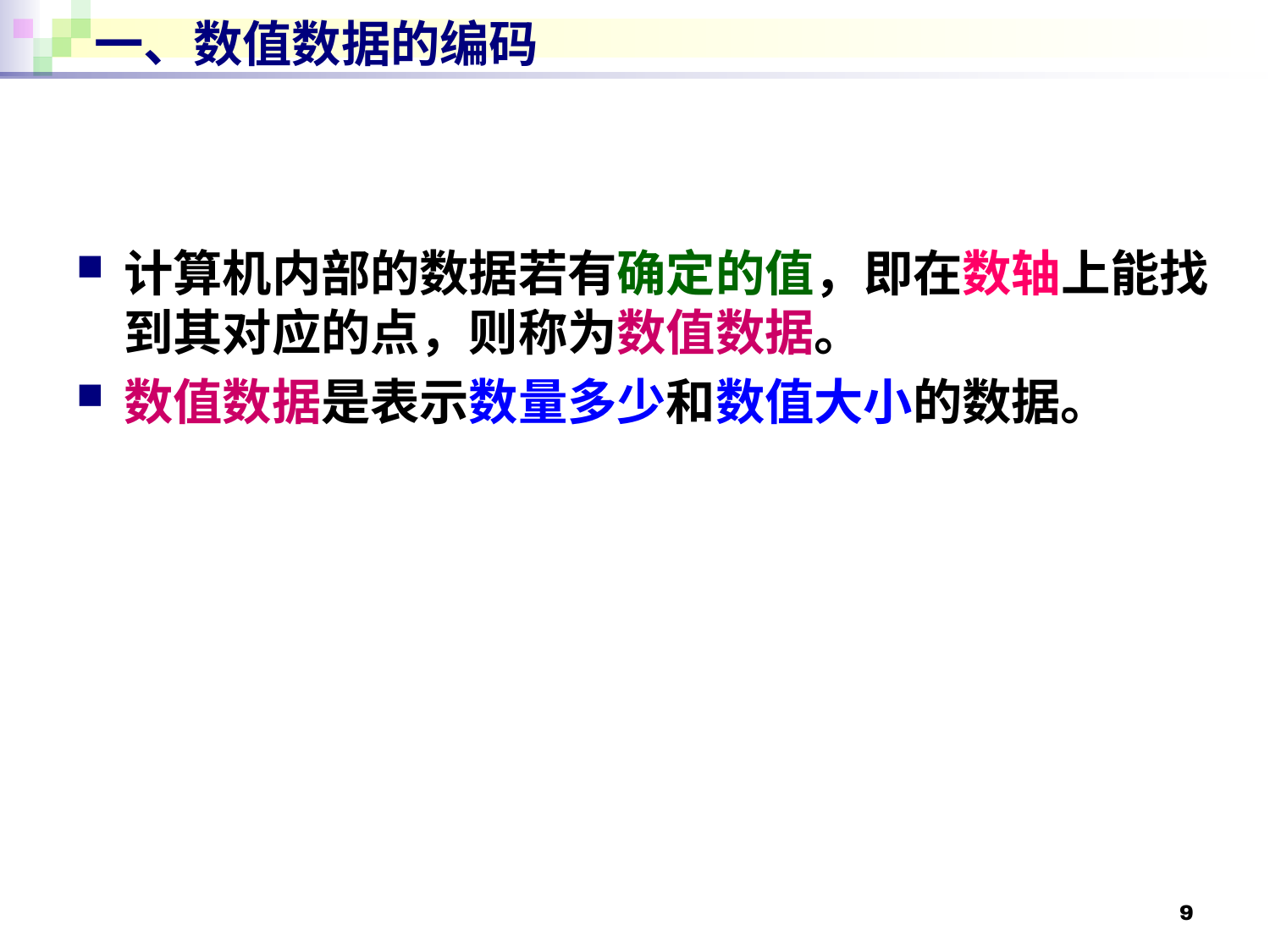

# 一、数值数据的编码
计算机内部的数据若有确定的值，即在数轴上能找到其对应的点，则称为数值数据。
数值数据是表示数量多少和数值大小的数据。
9